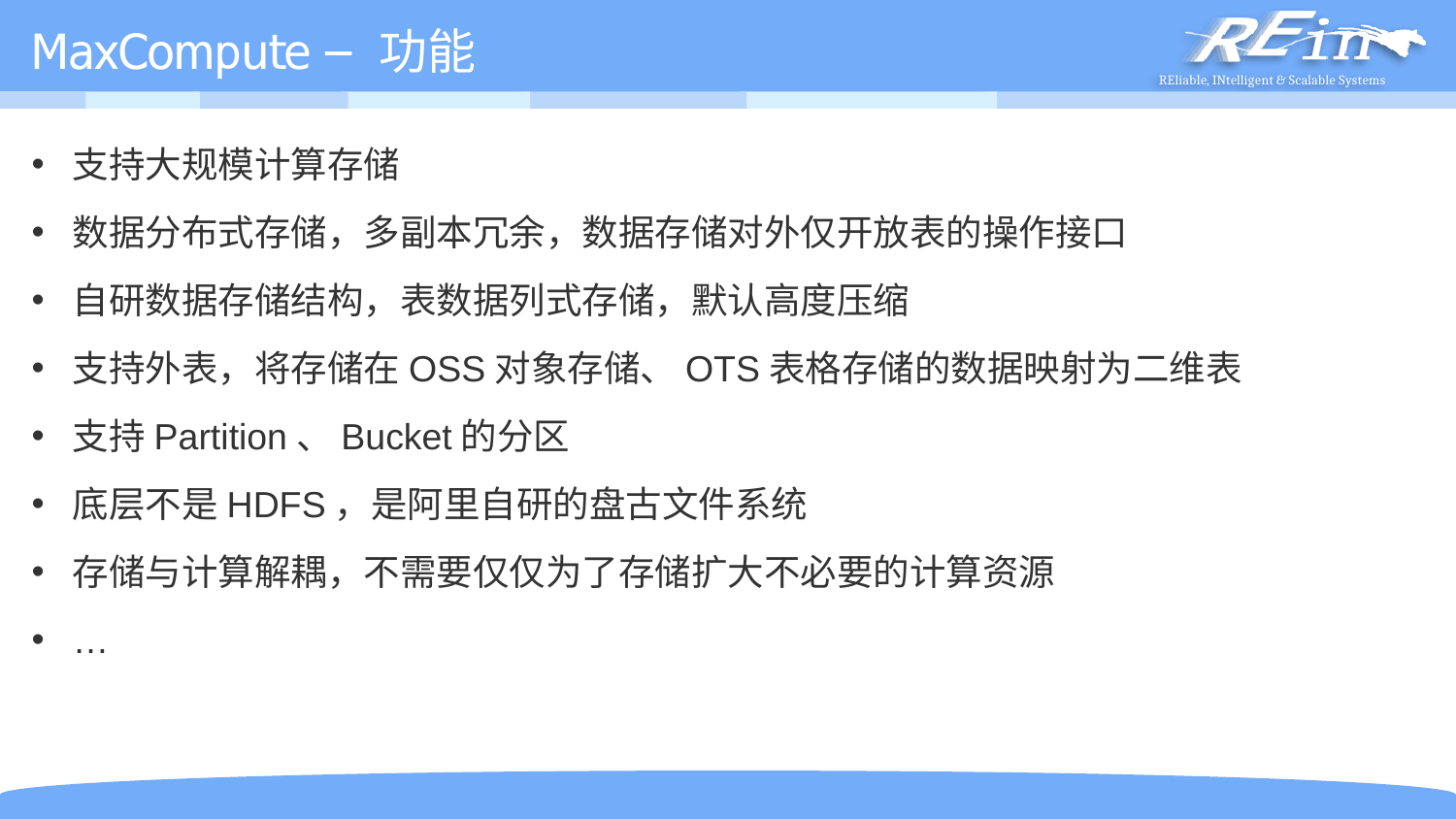

# MaxCompute – 功能
支持大规模计算存储
数据分布式存储，多副本冗余，数据存储对外仅开放表的操作接口
自研数据存储结构，表数据列式存储，默认高度压缩
支持外表，将存储在OSS对象存储、OTS表格存储的数据映射为二维表
支持Partition、Bucket的分区
底层不是HDFS，是阿里自研的盘古文件系统
存储与计算解耦，不需要仅仅为了存储扩大不必要的计算资源
…

11